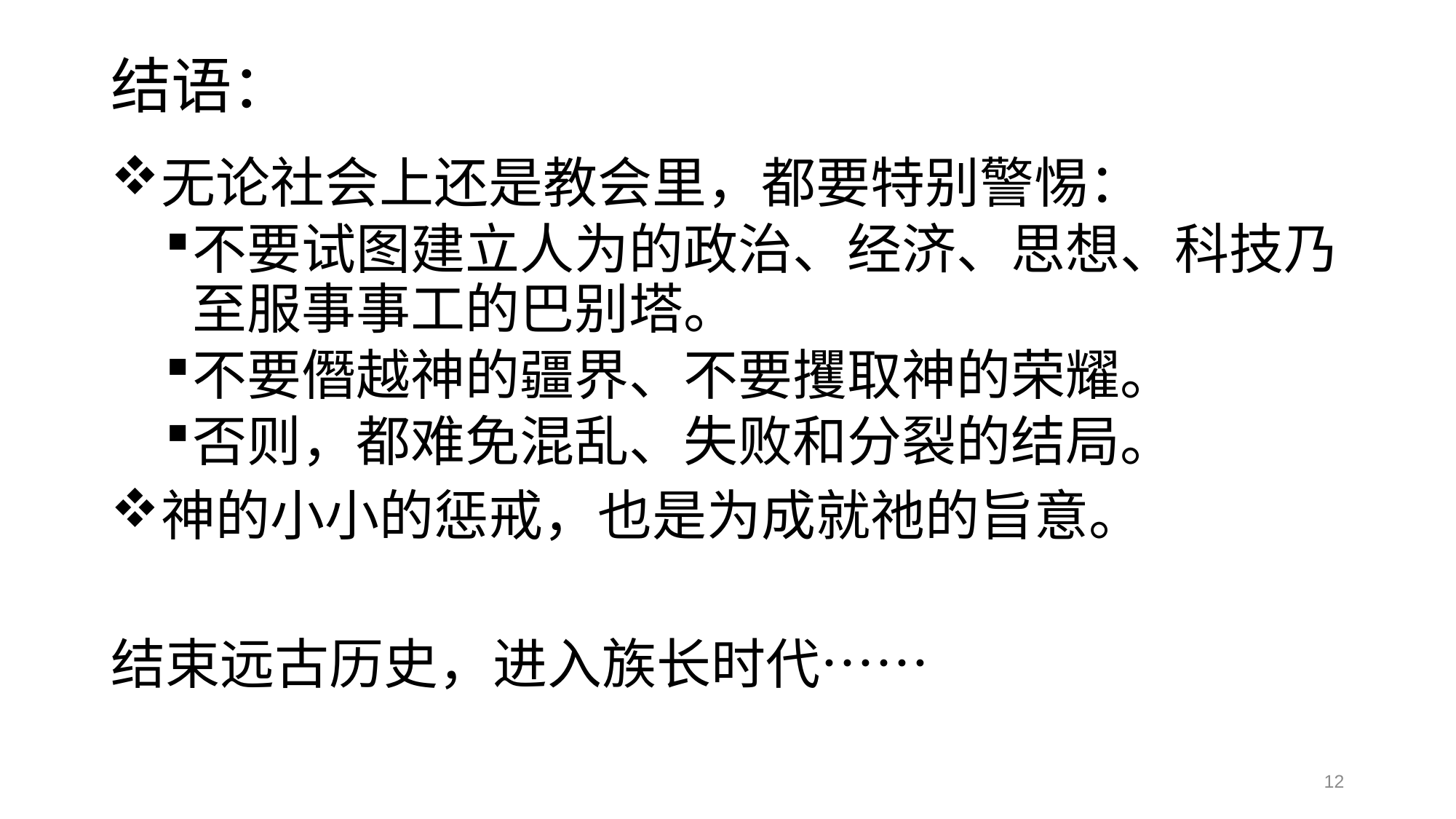

# 结语：
无论社会上还是教会里，都要特别警惕：
不要试图建立人为的政治、经济、思想、科技乃至服事事工的巴别塔。
不要僭越神的疆界、不要攫取神的荣耀。
否则，都难免混乱、失败和分裂的结局。
神的小小的惩戒，也是为成就祂的旨意。

结束远古历史，进入族长时代……
12